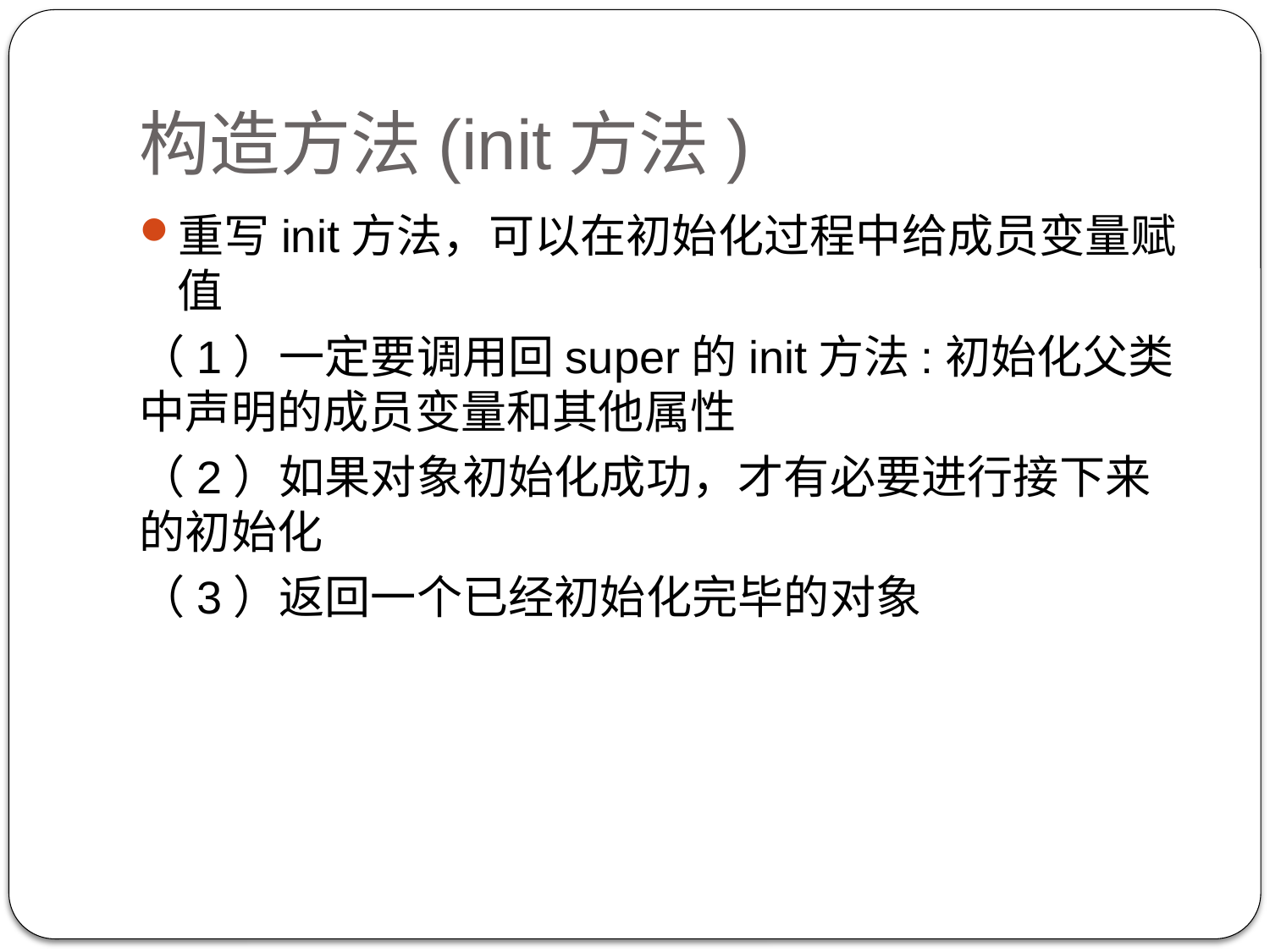

# 构造方法(init方法)
重写init方法，可以在初始化过程中给成员变量赋值
（1）一定要调用回super的init方法:初始化父类中声明的成员变量和其他属性
（2）如果对象初始化成功，才有必要进行接下来的初始化
（3）返回一个已经初始化完毕的对象